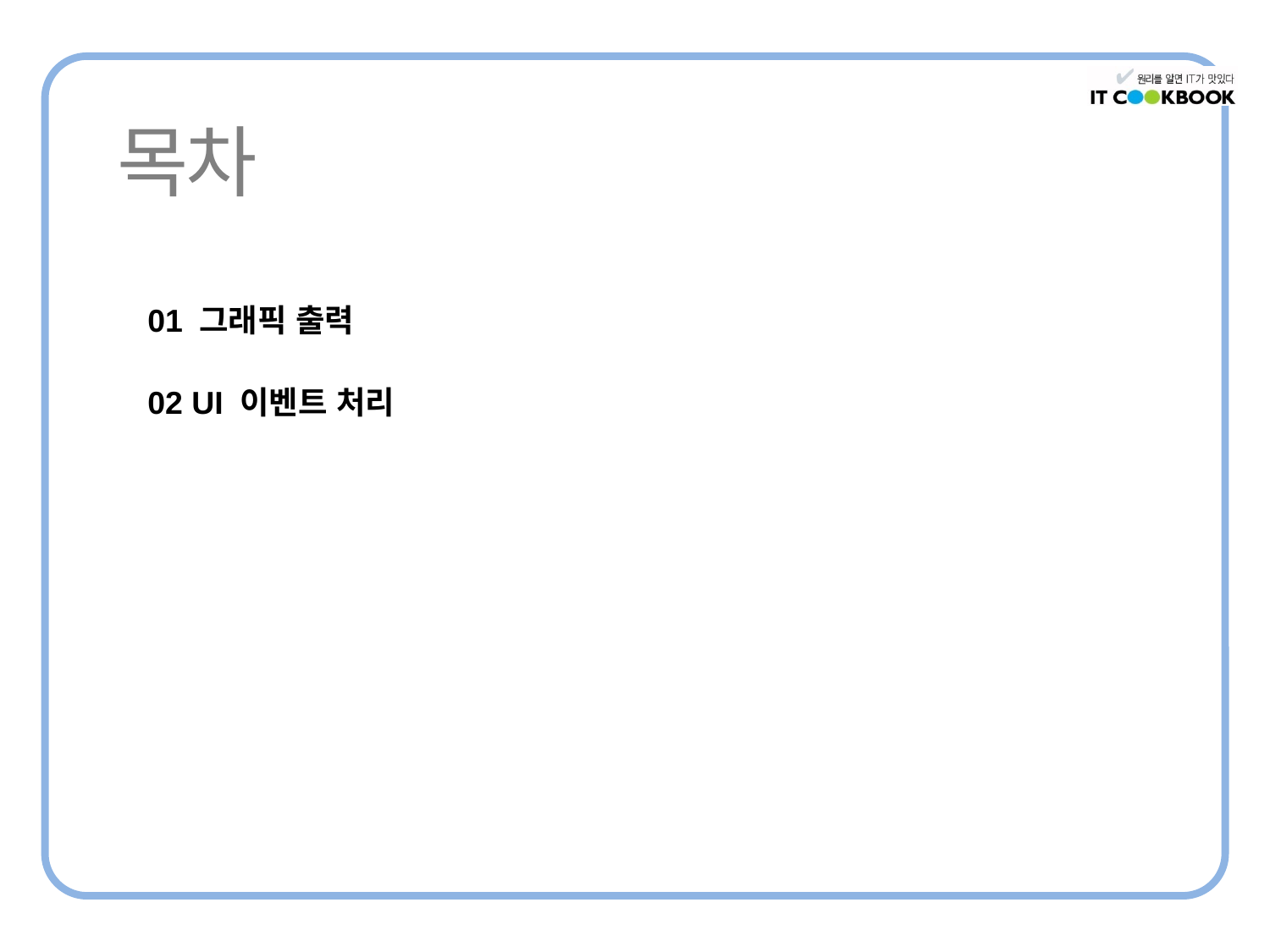

01 그래픽 출력
02 UI 이벤트 처리